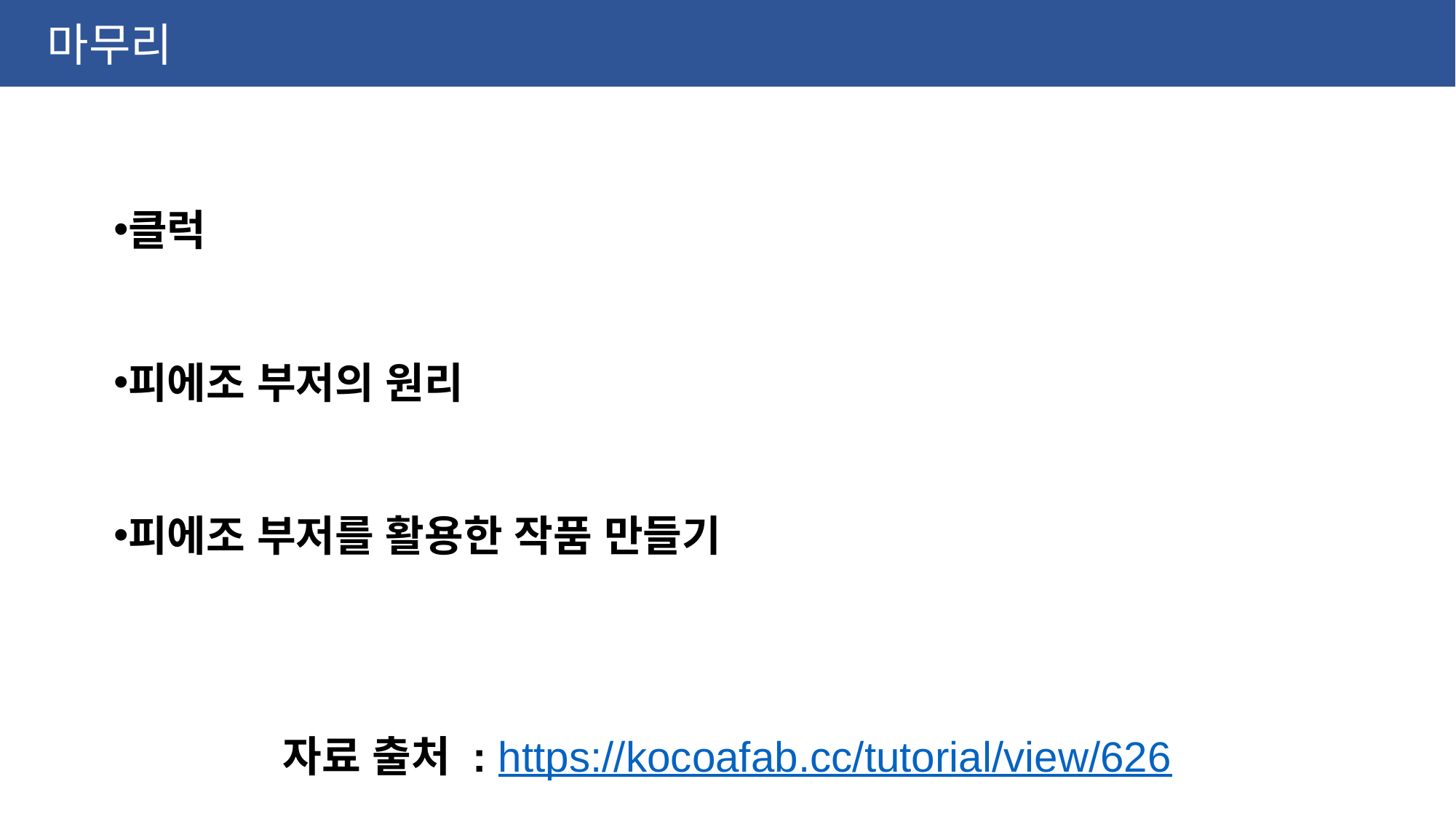

마무리
클럭

피에조 부저의 원리

피에조 부저를 활용한 작품 만들기

자료 출처 : https://kocoafab.cc/tutorial/view/626